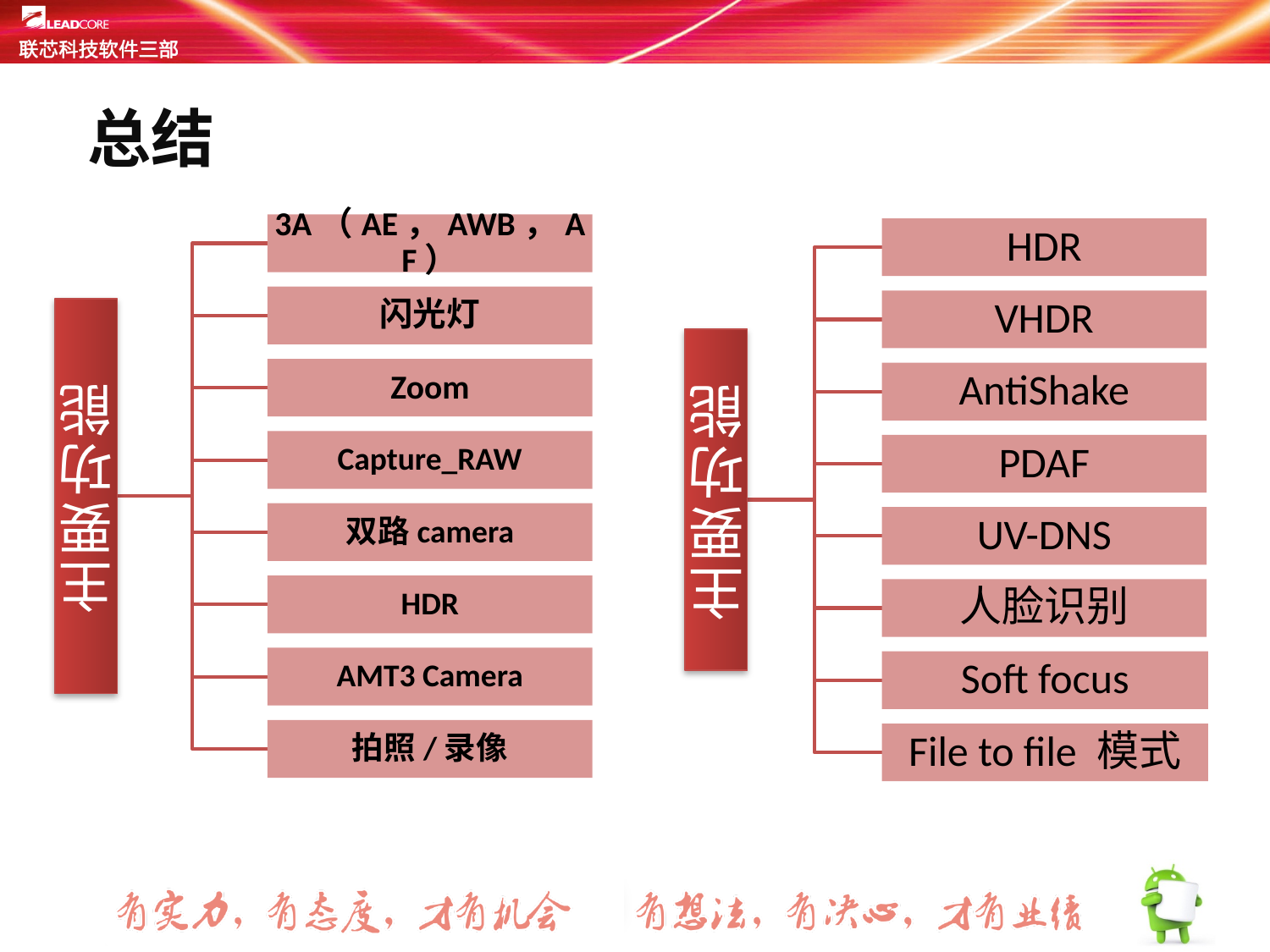

# 总结

主要功能
3A（AE，AWB，AF）
闪光灯
Zoom
Capture_RAW
双路camera
HDR
AMT3 Camera
拍照/录像

主要功能
HDR
VHDR
AntiShake
PDAF
UV-DNS
人脸识别
Soft focus
File to file 模式